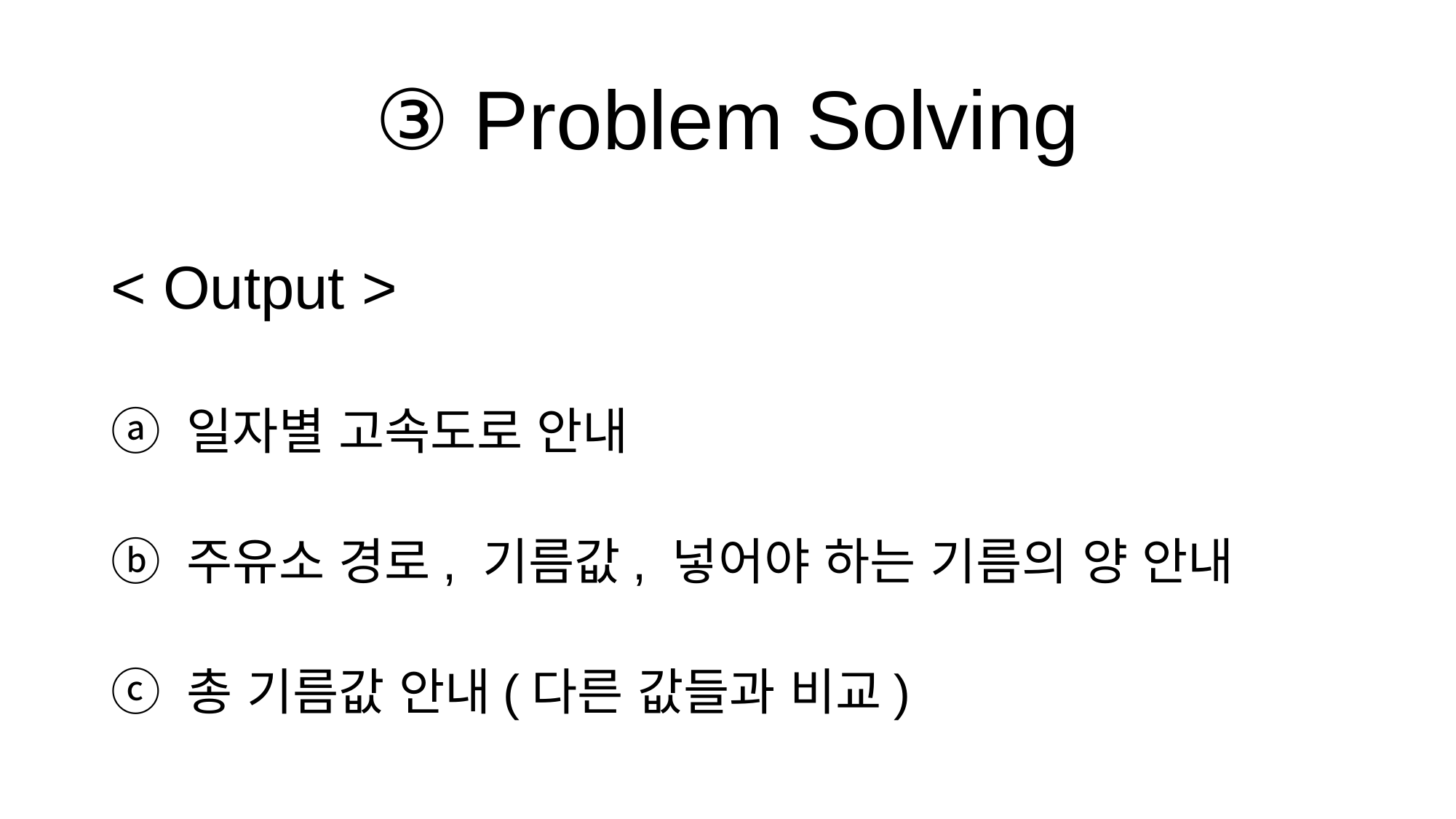

# ③ Problem Solving

< Output >

ⓐ 일자별 고속도로 안내

ⓑ 주유소 경로, 기름값, 넣어야 하는 기름의 양 안내

ⓒ 총 기름값 안내(다른 값들과 비교)